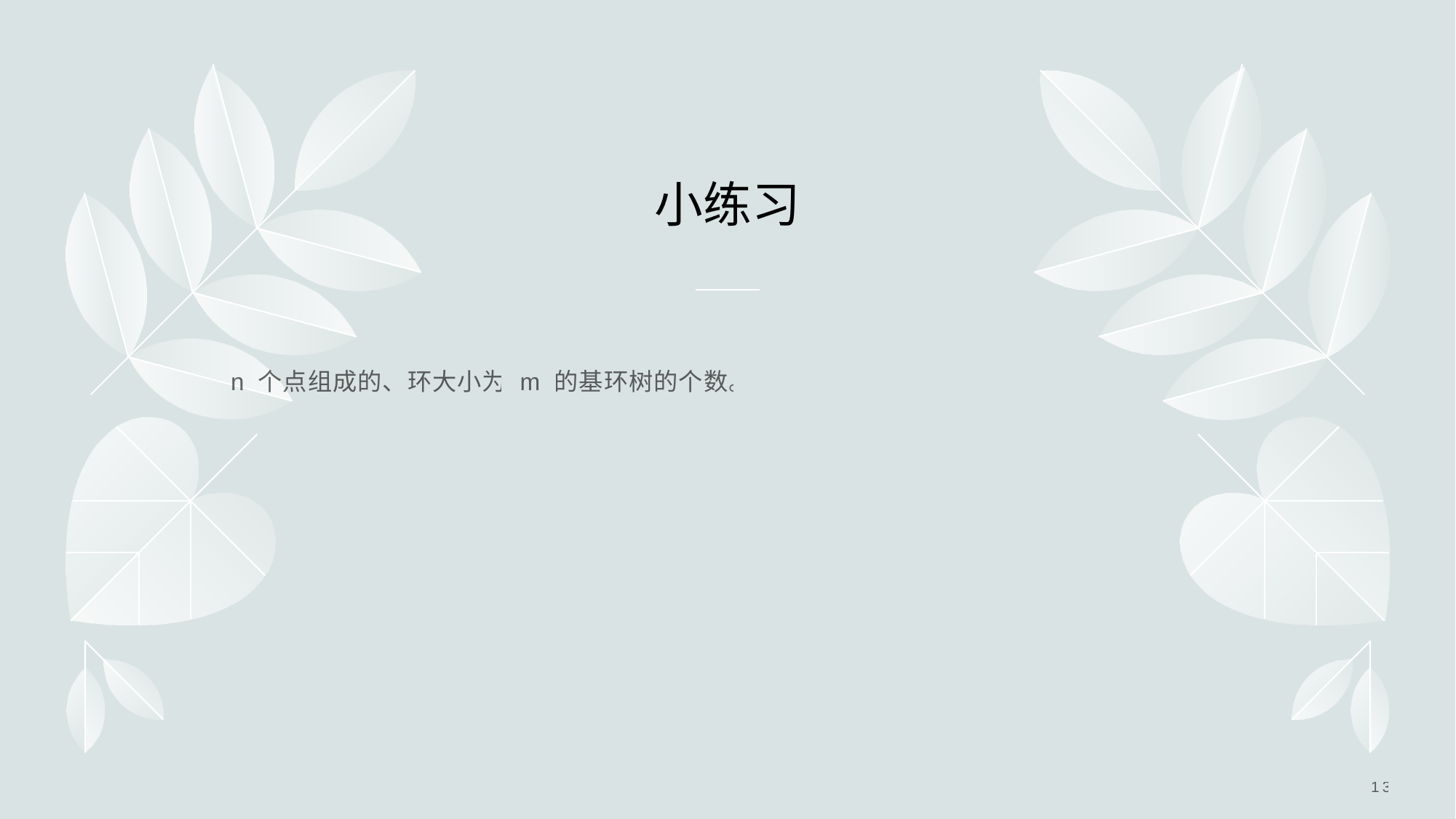

# 小练习
	n 个点组成的、环大小为 m 的基环树的个数。
13